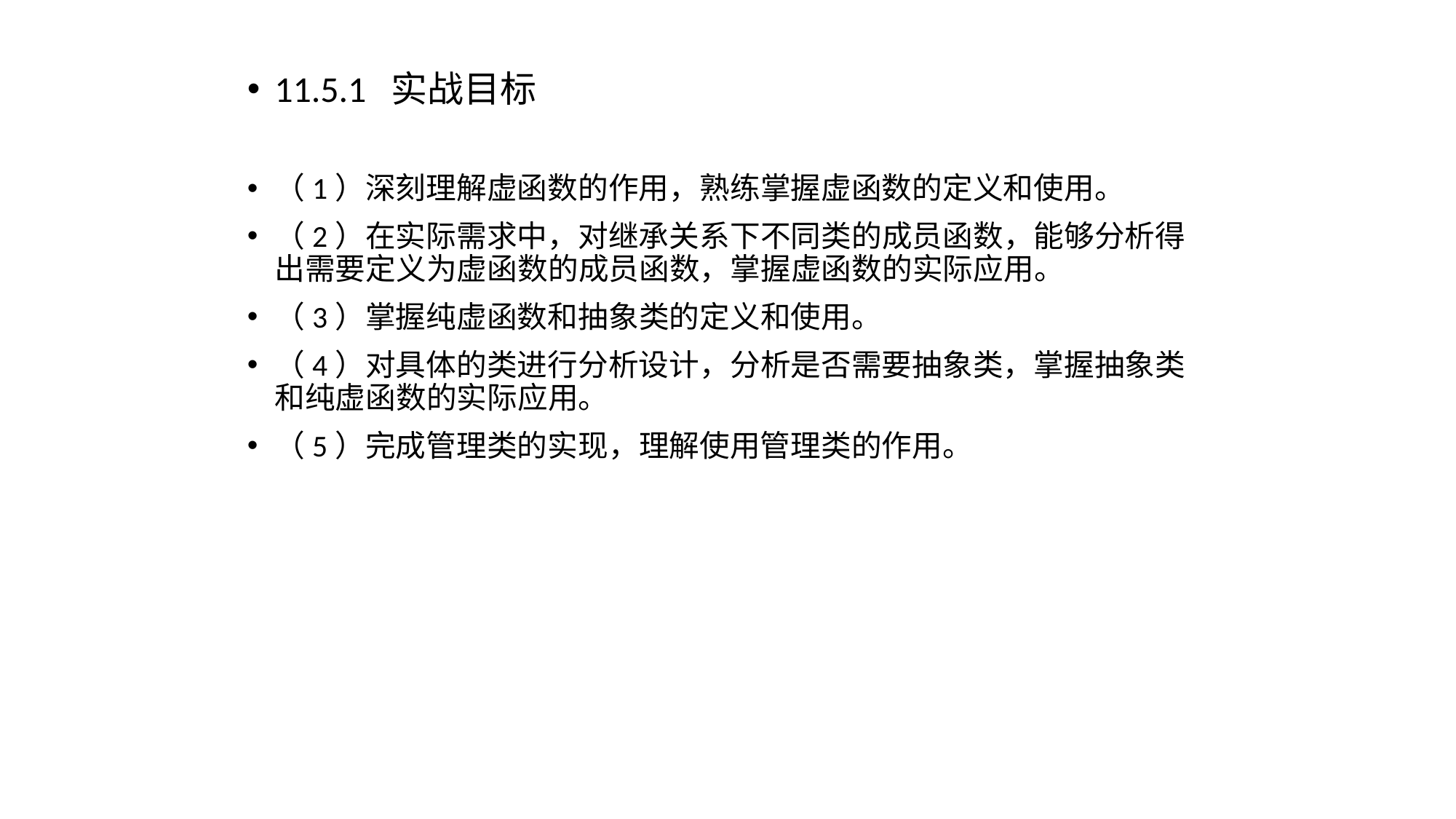

11.5.1  实战目标

（1）深刻理解虚函数的作用，熟练掌握虚函数的定义和使用。
（2）在实际需求中，对继承关系下不同类的成员函数，能够分析得出需要定义为虚函数的成员函数，掌握虚函数的实际应用。
（3）掌握纯虚函数和抽象类的定义和使用。
（4）对具体的类进行分析设计，分析是否需要抽象类，掌握抽象类和纯虚函数的实际应用。
（5）完成管理类的实现，理解使用管理类的作用。